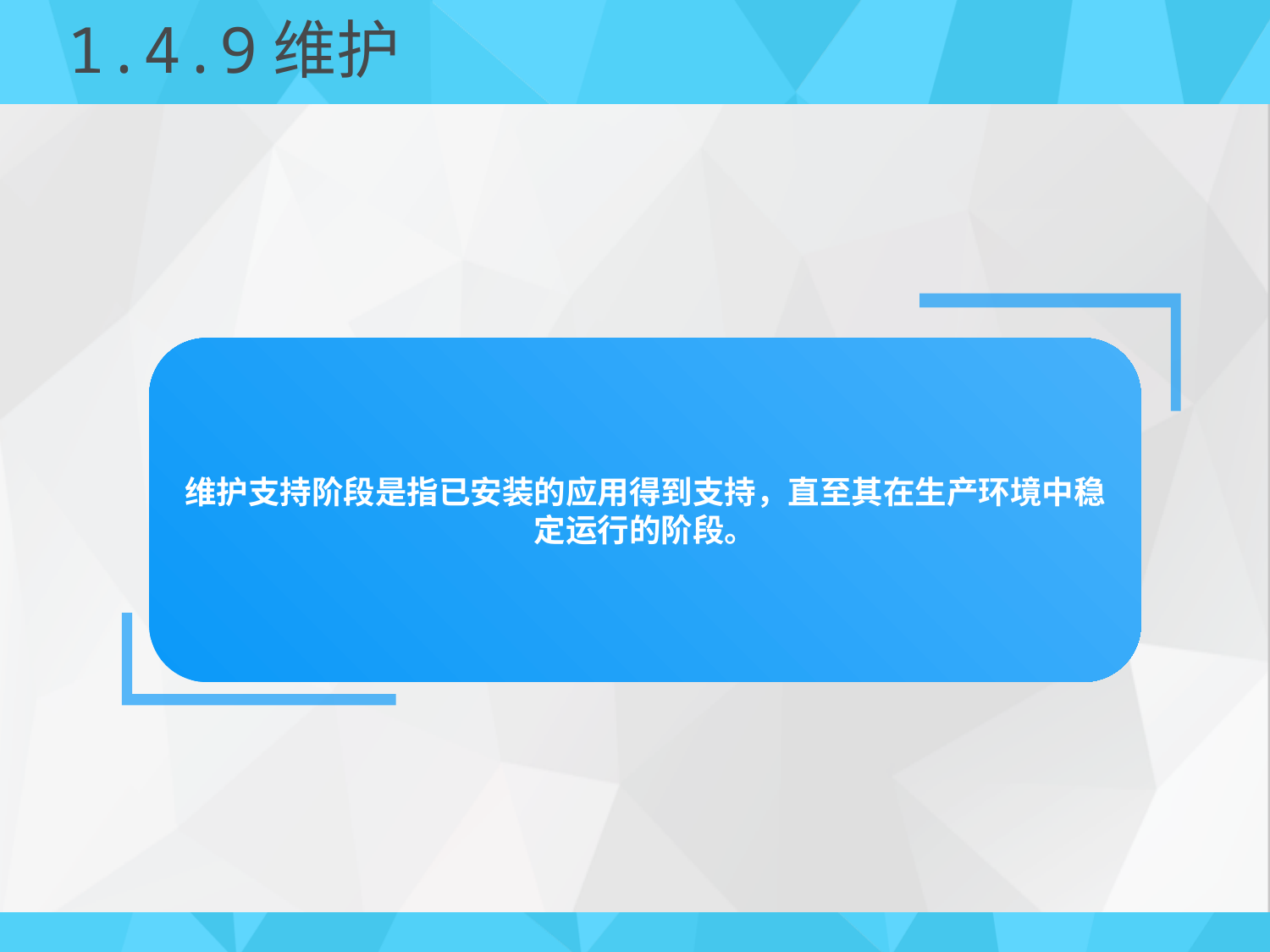

# 1.4.9维护

维护支持阶段是指已安装的应用得到支持，直至其在生产环境中稳
定运行的阶段。